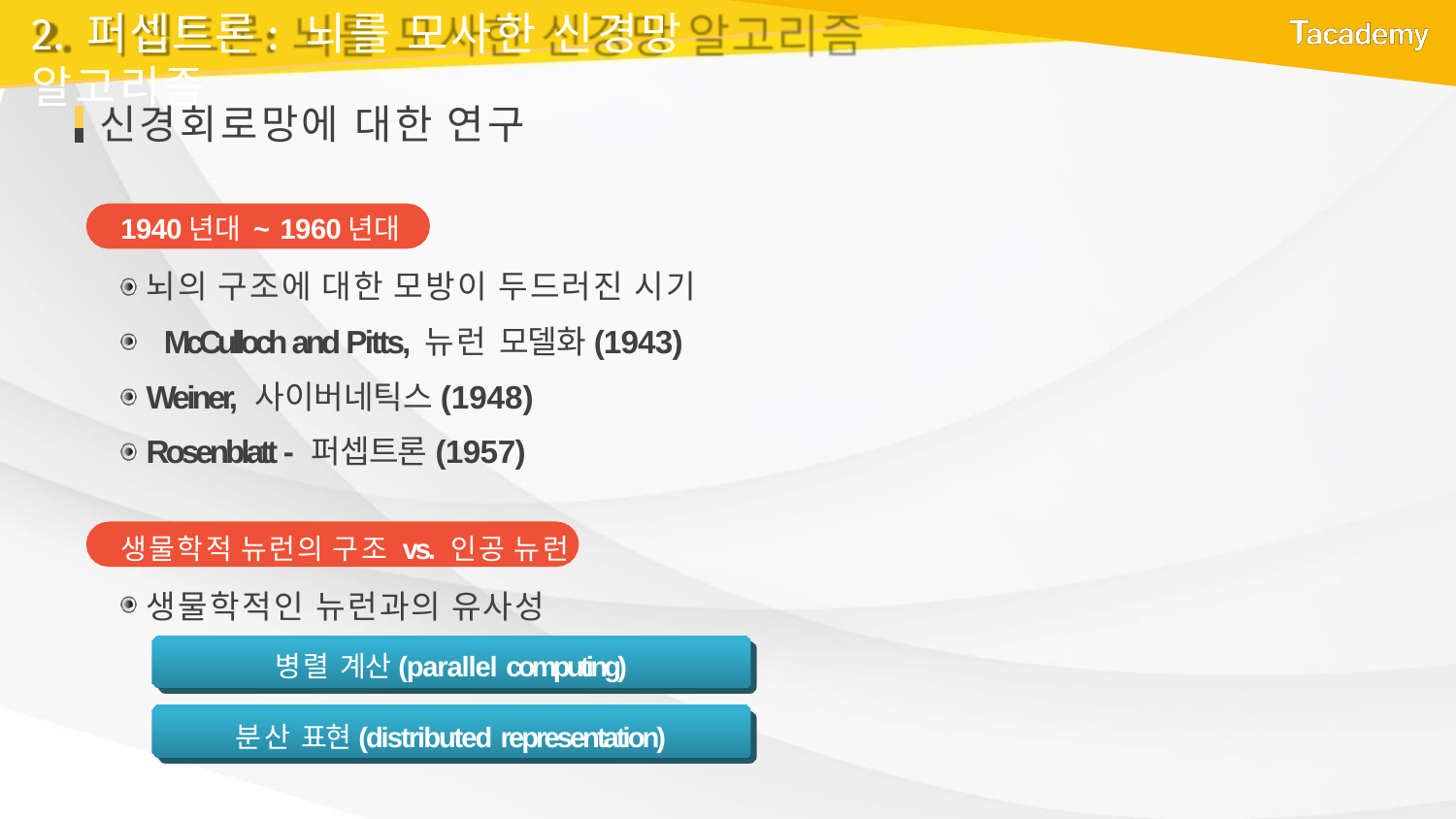

# 2. 퍼셉트론: 뇌를 모사한 신경망 알고리즘
신경회로망에 대한 연구

1940년대 ~ 1960년대
뇌의 구조에 대한 모방이 두드러진 시기  McCulloch and Pitts, 뉴런 모델화(1943)  Weiner, 사이버네틱스(1948)
Rosenblatt - 퍼셉트론(1957)

생물학적 뉴런의 구조 vs. 인공 뉴런
생물학적인 뉴런과의 유사성
병렬 계산(parallel computing)

분산 표현(distributed representation)